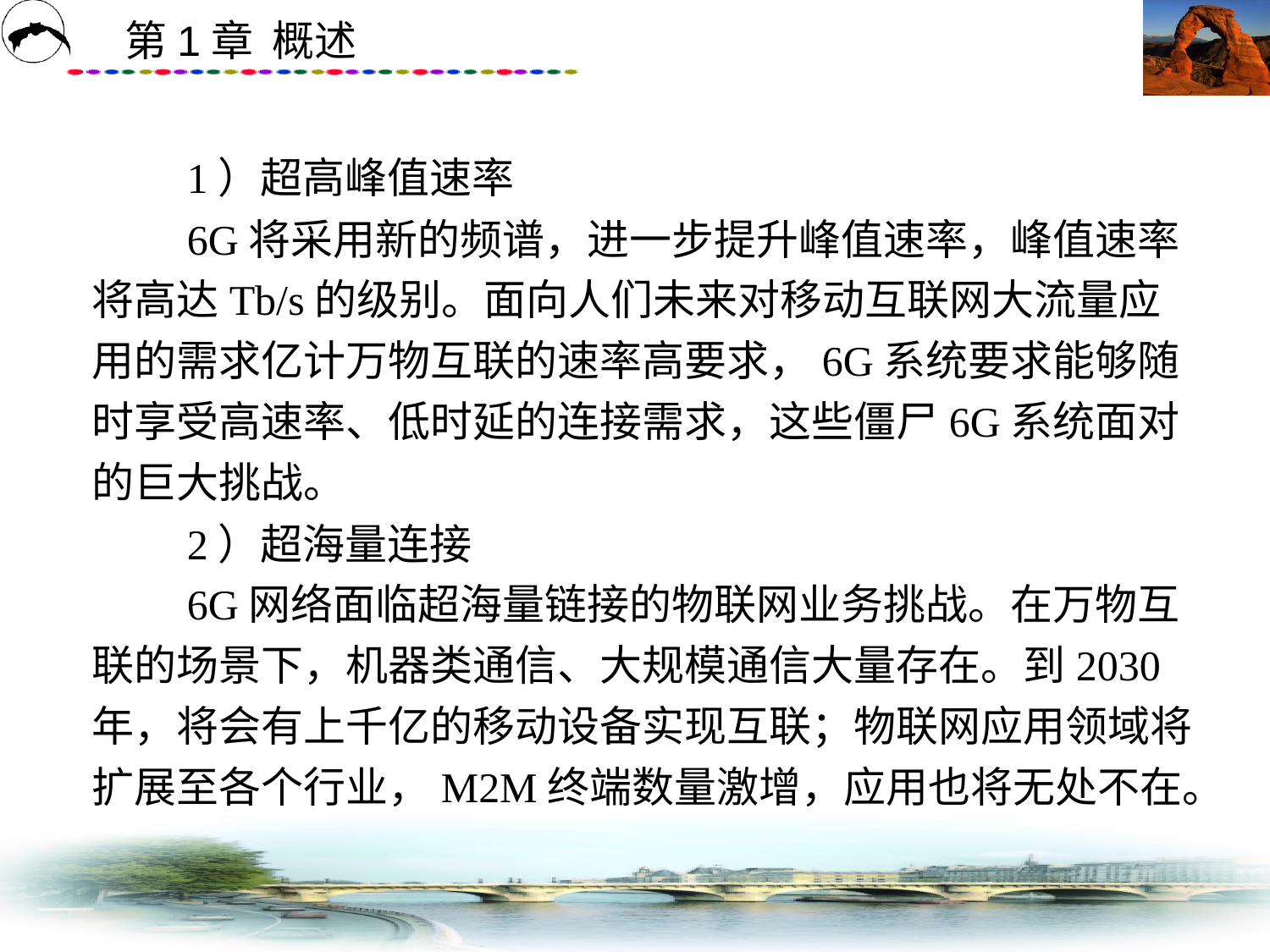

# 1）超高峰值速率 　　6G将采用新的频谱，进一步提升峰值速率，峰值速率将高达Tb/s的级别。面向人们未来对移动互联网大流量应用的需求亿计万物互联的速率高要求，6G系统要求能够随时享受高速率、低时延的连接需求，这些僵尸6G系统面对的巨大挑战。 　　2）超海量连接 　　6G网络面临超海量链接的物联网业务挑战。在万物互联的场景下，机器类通信、大规模通信大量存在。到2030年，将会有上千亿的移动设备实现互联；物联网应用领域将扩展至各个行业，M2M终端数量激增，应用也将无处不在。